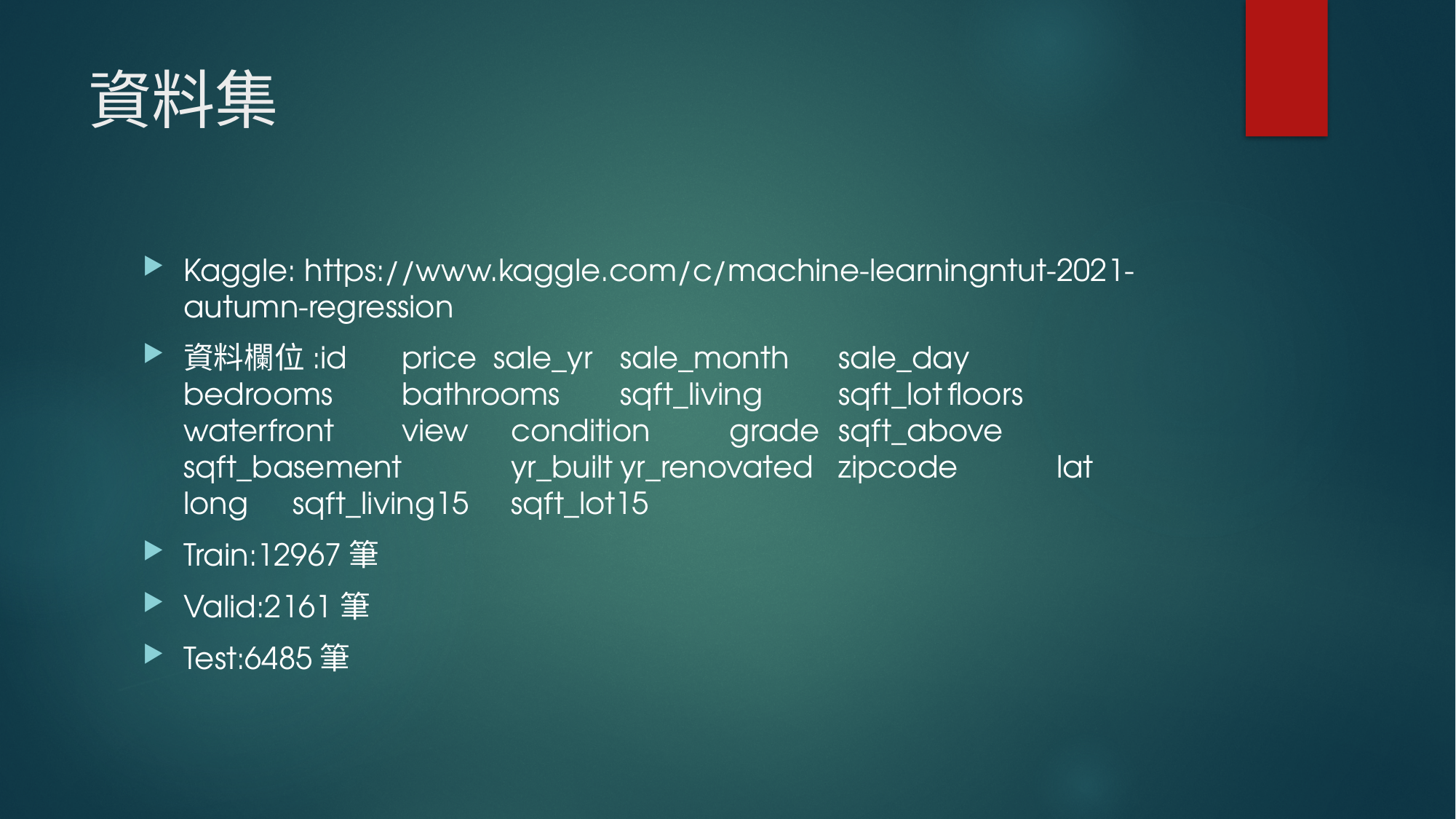

# 資料集
Kaggle: https://www.kaggle.com/c/machine-learningntut-2021-autumn-regression
資料欄位:id	price  sale_yr	sale_month	sale_day	bedrooms	bathrooms	sqft_living	sqft_lot	floors	waterfront	view	condition	grade	sqft_above	sqft_basement	yr_built	yr_renovated	zipcode	lat	long	sqft_living15	sqft_lot15
Train:12967筆
Valid:2161筆
Test:6485筆